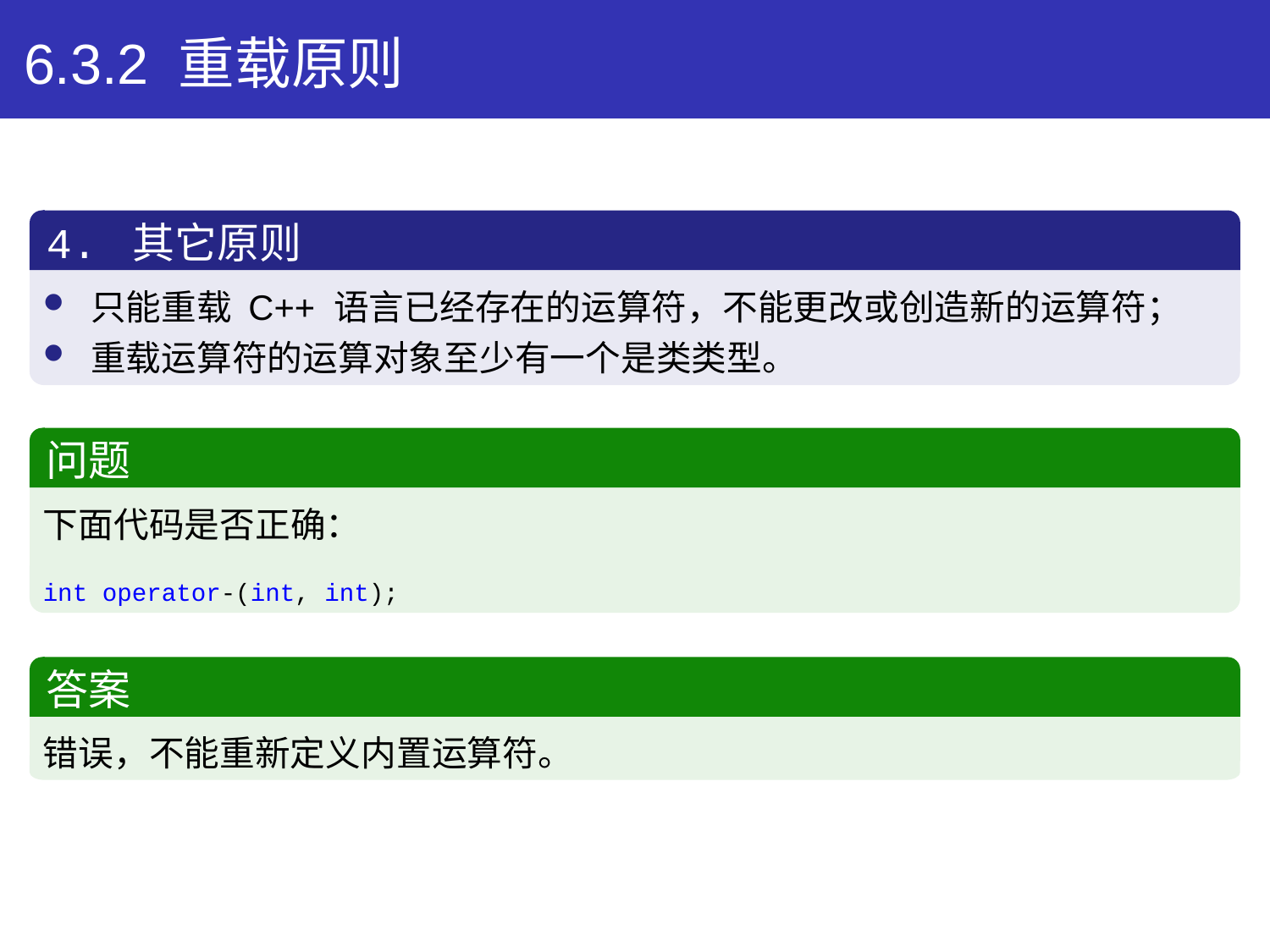

6.3.2 重载原则
4. 其它原则
只能重载 C++ 语言已经存在的运算符，不能更改或创造新的运算符；
重载运算符的运算对象至少有一个是类类型。
问题
下面代码是否正确：

int operator-(int, int);
答案
错误，不能重新定义内置运算符。
41